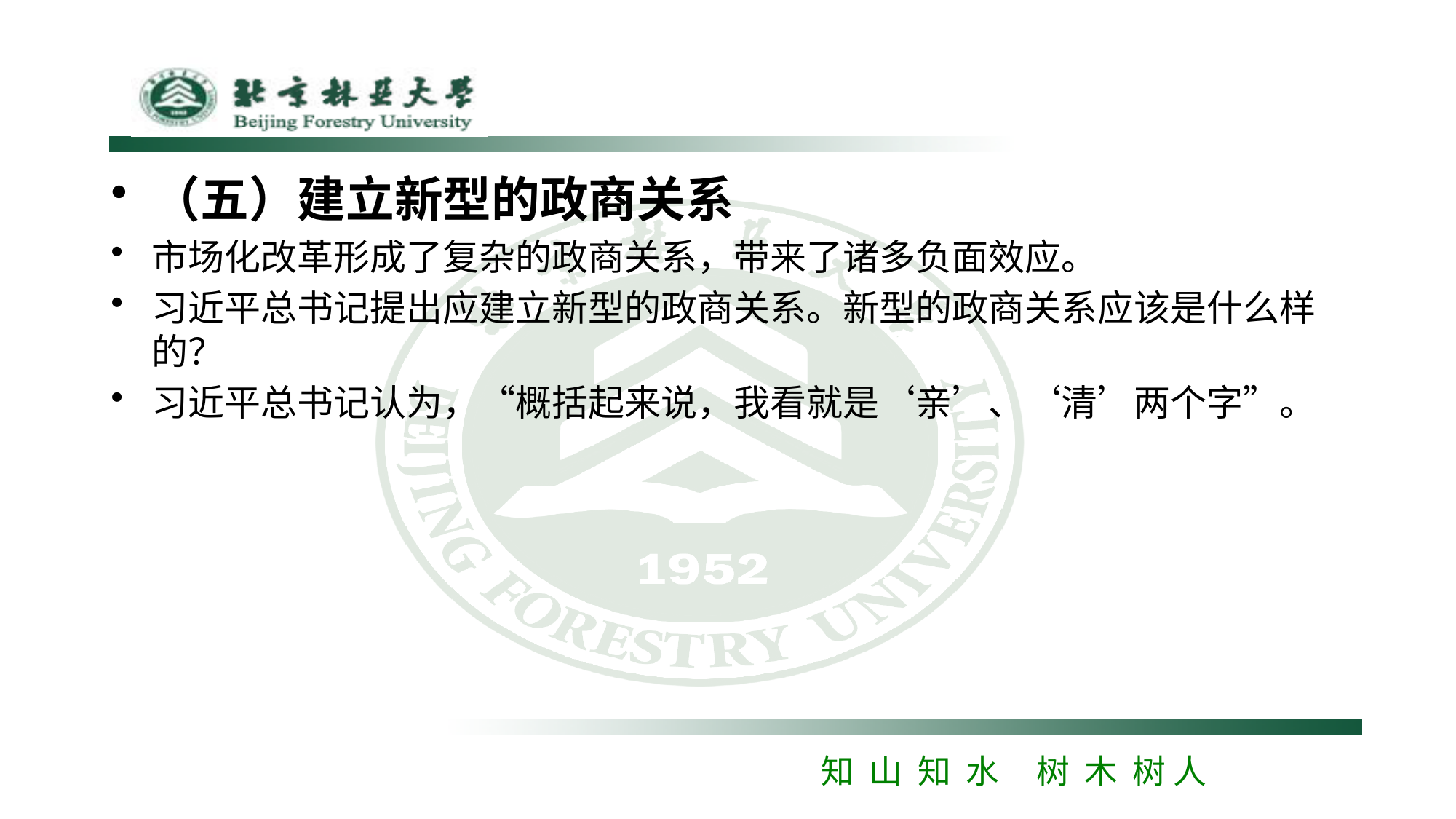

#
（五）建立新型的政商关系
市场化改革形成了复杂的政商关系，带来了诸多负面效应。
习近平总书记提出应建立新型的政商关系。新型的政商关系应该是什么样的？
习近平总书记认为，“概括起来说，我看就是‘亲’、‘清’两个字”。